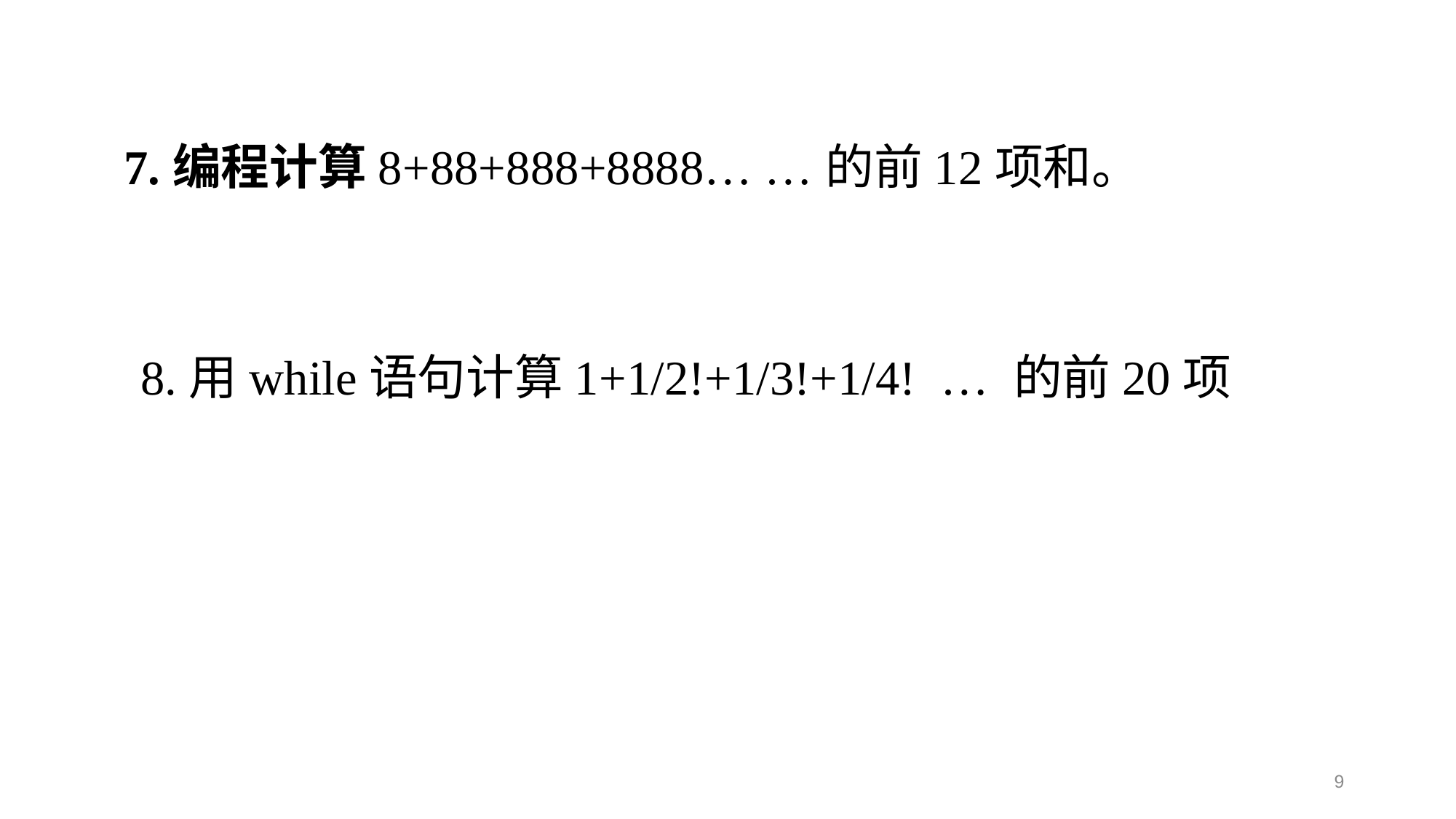

# 7.编程计算8+88+888+8888… …的前12项和。 8.用while语句计算1+1/2!+1/3!+1/4!  … 的前20项

9